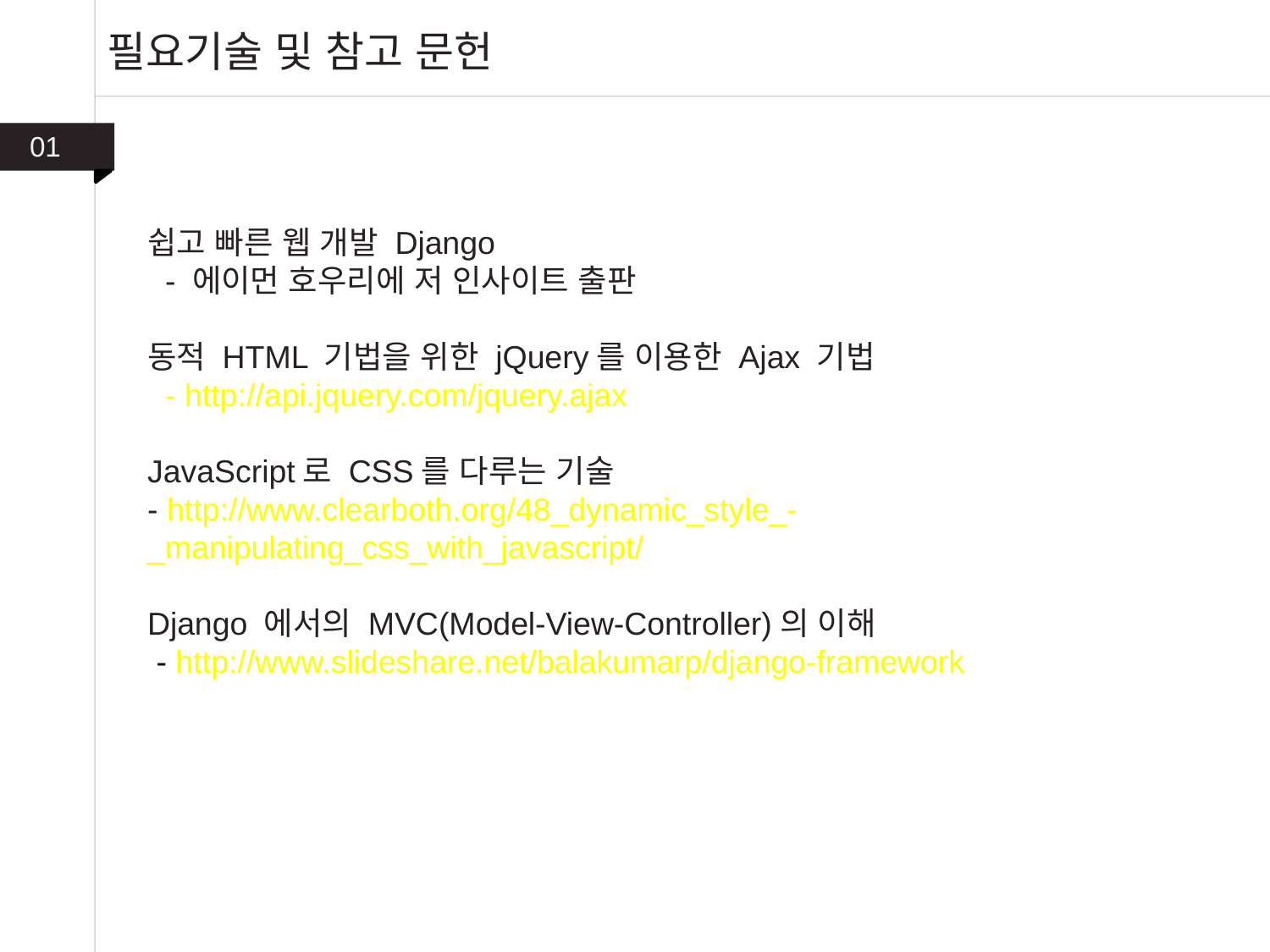

필요기술 및 참고 문헌
01

쉽고 빠른 웹 개발 Django
  - 에이먼 호우리에 저 인사이트 출판

동적 HTML 기법을 위한 jQuery를 이용한 Ajax 기법
  - http://api.jquery.com/jquery.ajax

JavaScript로 CSS를 다루는 기술
- http://www.clearboth.org/48_dynamic_style_-_manipulating_css_with_javascript/

Django 에서의 MVC(Model-View-Controller)의 이해
 - http://www.slideshare.net/balakumarp/django-framework